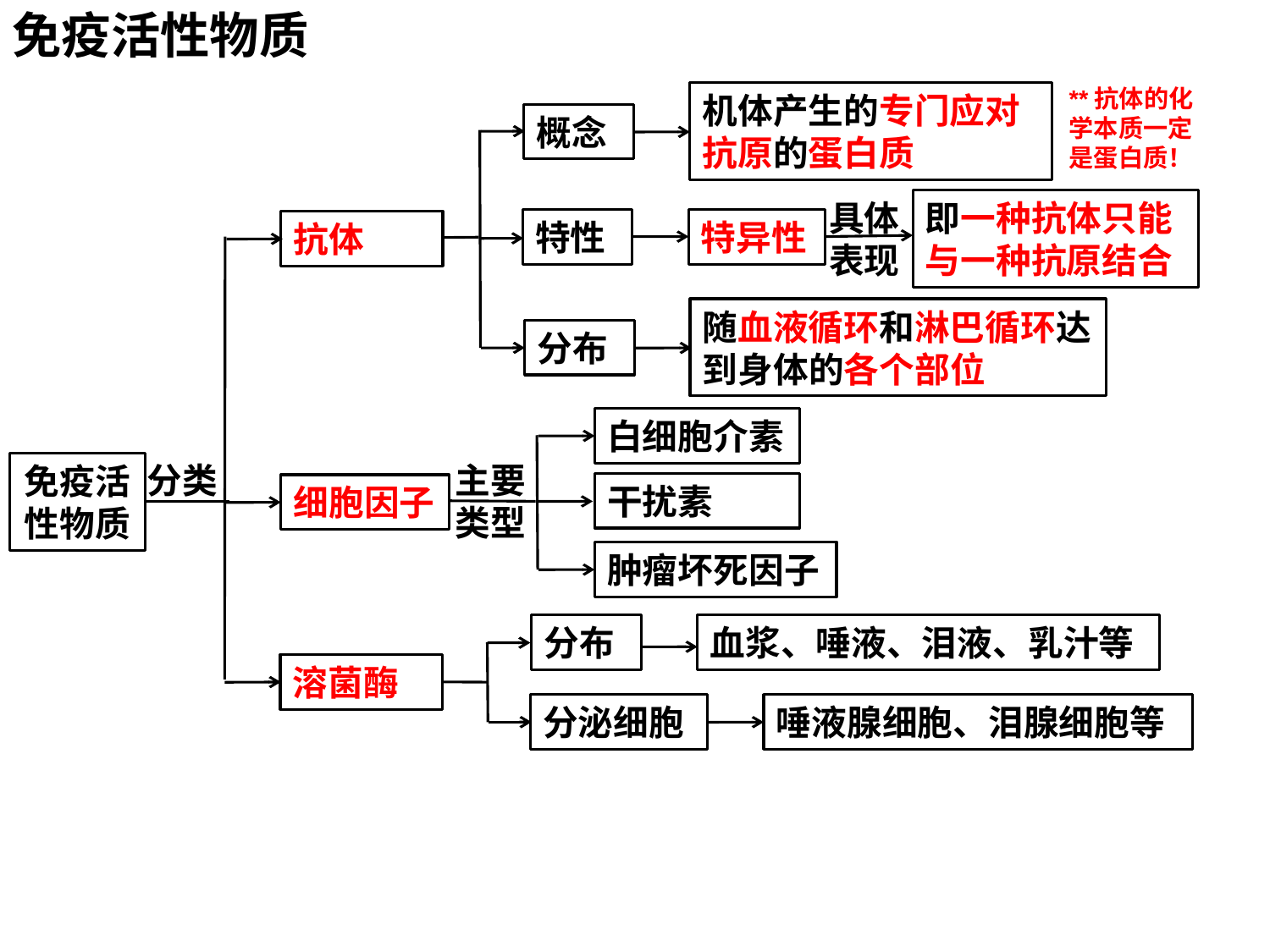

免疫活性物质
**抗体的化学本质一定是蛋白质！
机体产生的专门应对抗原的蛋白质
概念
具体表现
即一种抗体只能与一种抗原结合
特性
特异性
抗体
分类
随血液循环和淋巴循环达到身体的各个部位
分布
白细胞介素
主要类型
免疫活性物质
干扰素
细胞因子
肿瘤坏死因子
分布
血浆、唾液、泪液、乳汁等
溶菌酶
分泌细胞
唾液腺细胞、泪腺细胞等